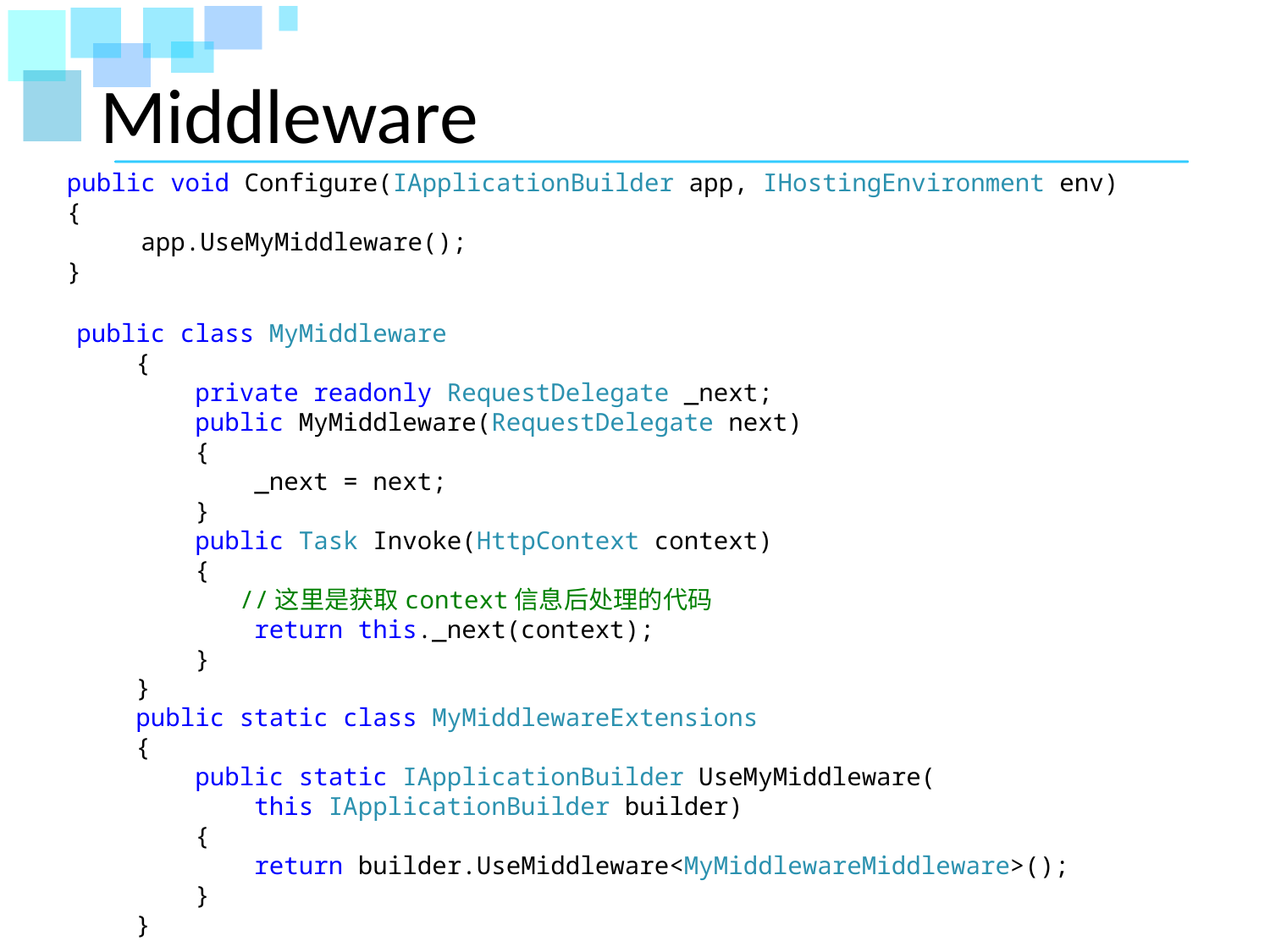

# Middleware
public void Configure(IApplicationBuilder app, IHostingEnvironment env)
{
     app.UseMyMiddleware();
}

public class MyMiddleware
    {
        private readonly RequestDelegate _next;
        public MyMiddleware(RequestDelegate next)
        {
            _next = next;
        }
        public Task Invoke(HttpContext context)
        {
           //这里是获取context信息后处理的代码
            return this._next(context);
        }
    }
    public static class MyMiddlewareExtensions
    {
        public static IApplicationBuilder UseMyMiddleware(
            this IApplicationBuilder builder)
        {
            return builder.UseMiddleware<MyMiddlewareMiddleware>();
        }
    }